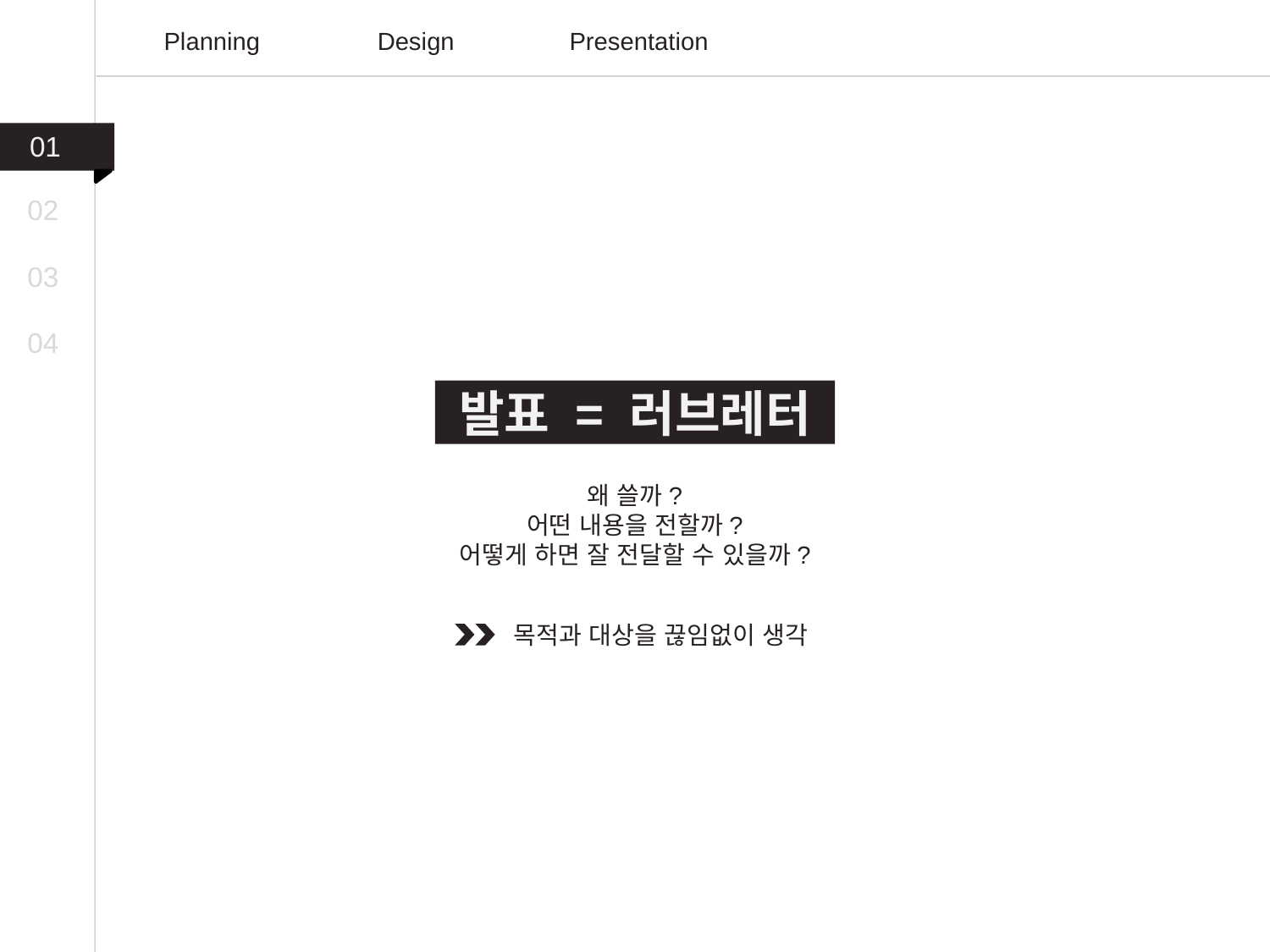

Planning
Design
Presentation
01

02
03
04
발표 = 러브레터

왜 쓸까?
어떤 내용을 전할까?
어떻게 하면 잘 전달할 수 있을까?
목적과 대상을 끊임없이 생각